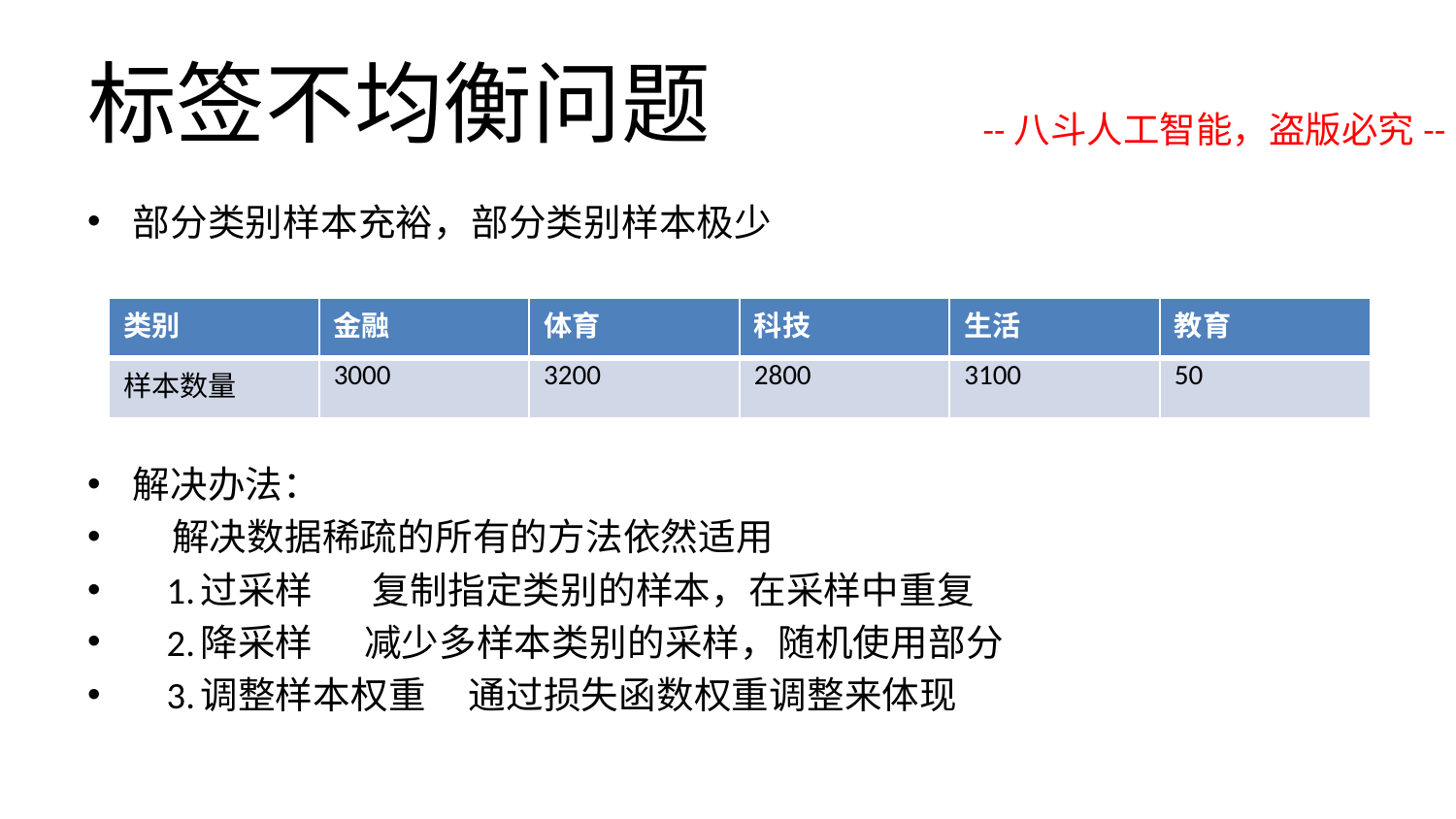

# 标签不均衡问题
--八斗人工智能，盗版必究--
部分类别样本充裕，部分类别样本极少

解决办法：
    解决数据稀疏的所有的方法依然适用
    1.过采样       复制指定类别的样本，在采样中重复
    2.降采样      减少多样本类别的采样，随机使用部分
    3.调整样本权重     通过损失函数权重调整来体现
| 类别 | 金融 | 体育 | 科技 | 生活 | 教育 |
| --- | --- | --- | --- | --- | --- |
| 样本数量 | 3000 | 3200 | 2800 | 3100 | 50 |